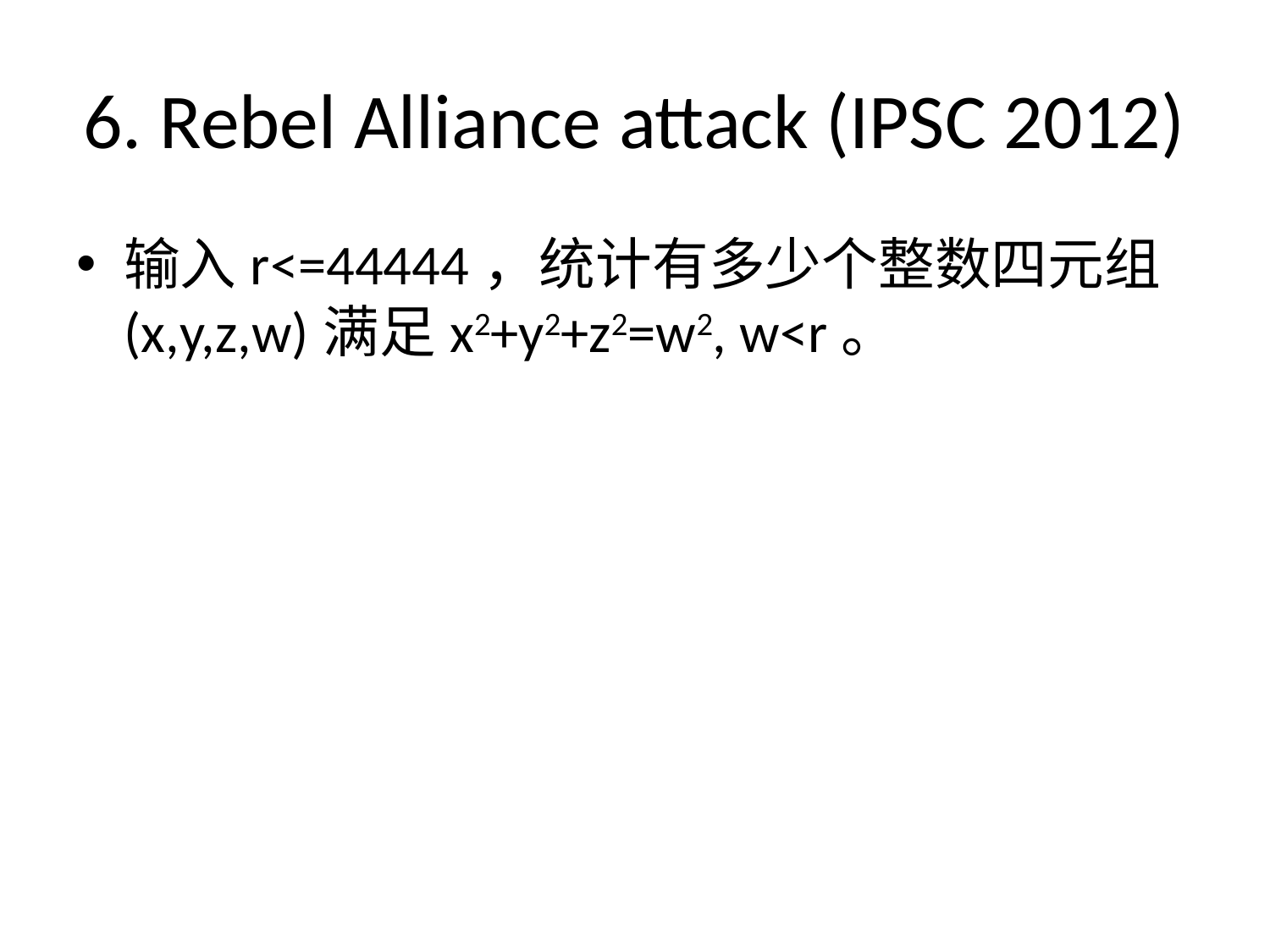

# 6. Rebel Alliance attack (IPSC 2012)
输入r<=44444，统计有多少个整数四元组(x,y,z,w)满足x2+y2+z2=w2, w<r。